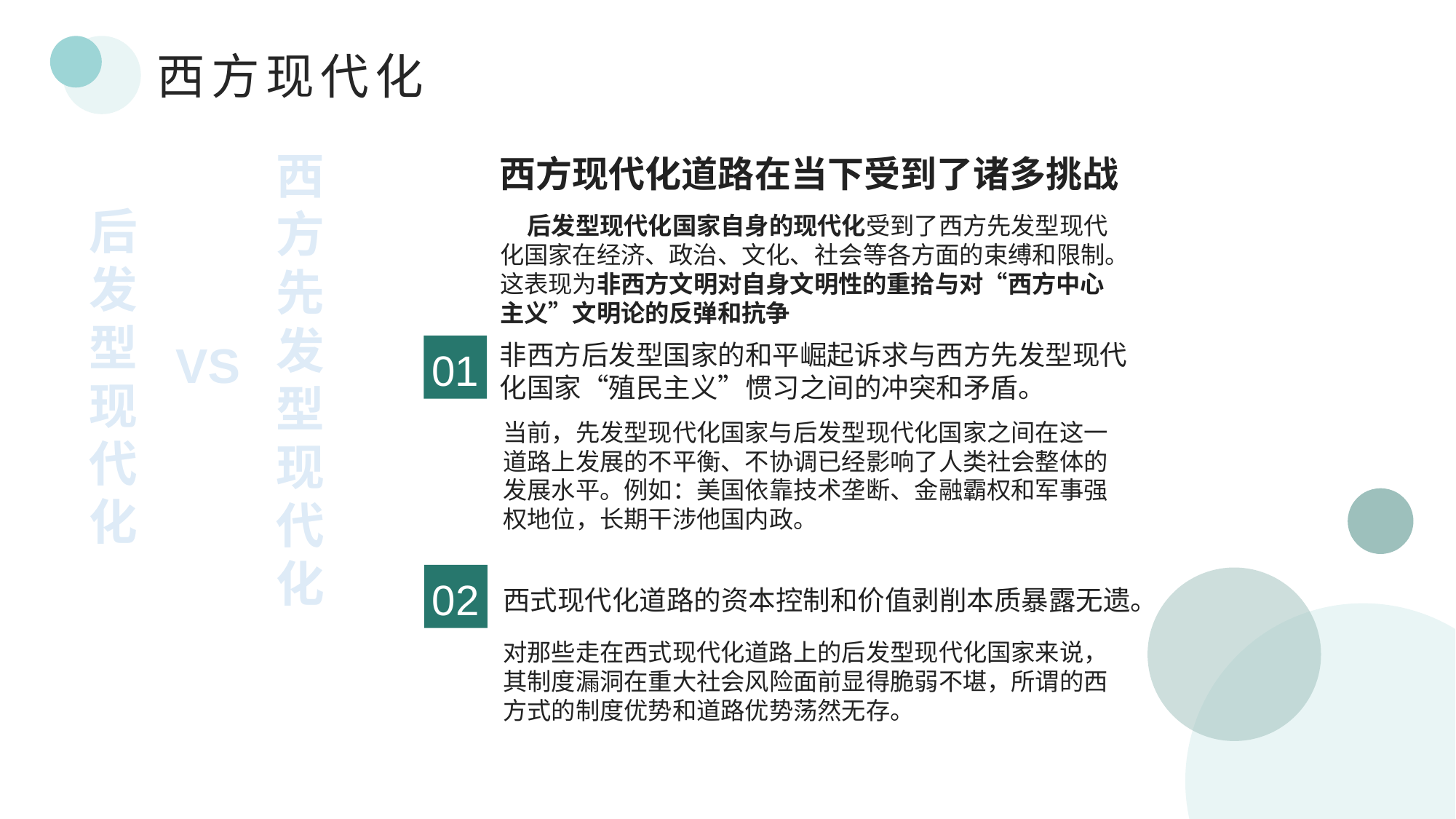

西方现代化
西方先发型现代化
后发型现代化
VS
西方现代化道路在当下受到了诸多挑战

后发型现代化国家自身的现代化受到了西方先发型现代化国家在经济、政治、文化、社会等各方面的束缚和限制。这表现为非西方文明对自身文明性的重拾与对“西方中心主义”文明论的反弹和抗争
非西方后发型国家的和平崛起诉求与西方先发型现代化国家“殖民主义”惯习之间的冲突和矛盾。
当前，先发型现代化国家与后发型现代化国家之间在这一道路上发展的不平衡、不协调已经影响了人类社会整体的发展水平。例如：美国依靠技术垄断、金融霸权和军事强权地位，长期干涉他国内政。

01

02
西式现代化道路的资本控制和价值剥削本质暴露无遗。
对那些走在西式现代化道路上的后发型现代化国家来说，其制度漏洞在重大社会风险面前显得脆弱不堪，所谓的西方式的制度优势和道路优势荡然无存。
PPT模板 http://www.1ppt.com/moban/